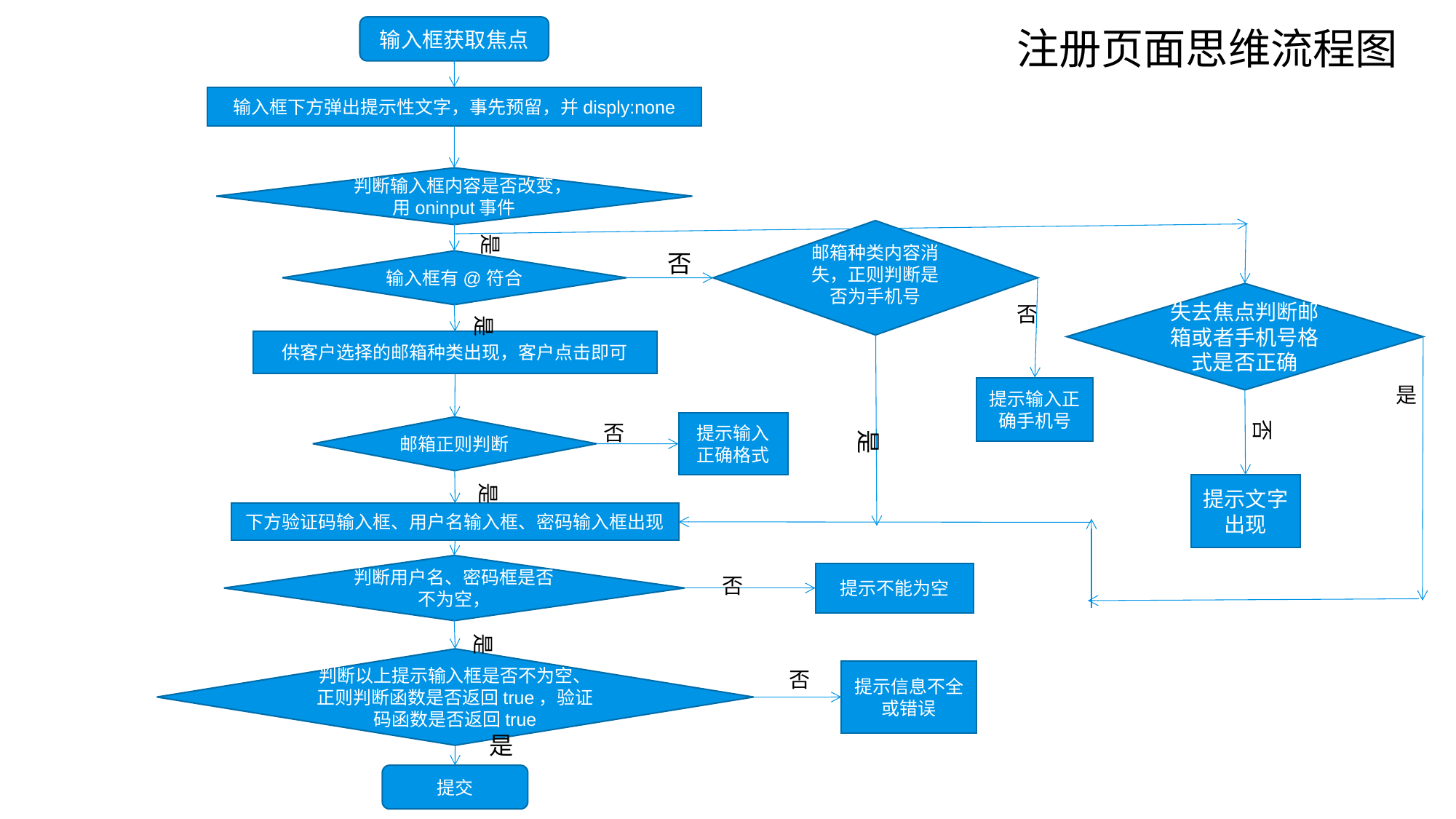

输入框获取焦点
注册页面思维流程图
输入框下方弹出提示性文字，事先预留，并disply:none
判断输入框内容是否改变，用oninput事件

邮箱种类内容消失，正则判断是否为手机号

是
否
输入框有@符合
失去焦点判断邮箱或者手机号格式是否正确
否
是
供客户选择的邮箱种类出现，客户点击即可
是
提示输入正确手机号
否
提示输入正确格式
否
邮箱正则判断
是
是
提示文字出现
下方验证码输入框、用户名输入框、密码输入框出现
判断用户名、密码框是否不为空，
提示不能为空
否
是

判断以上提示输入框是否不为空、正则判断函数是否返回true，验证码函数是否返回true

否
提示信息不全或错误
是
提交